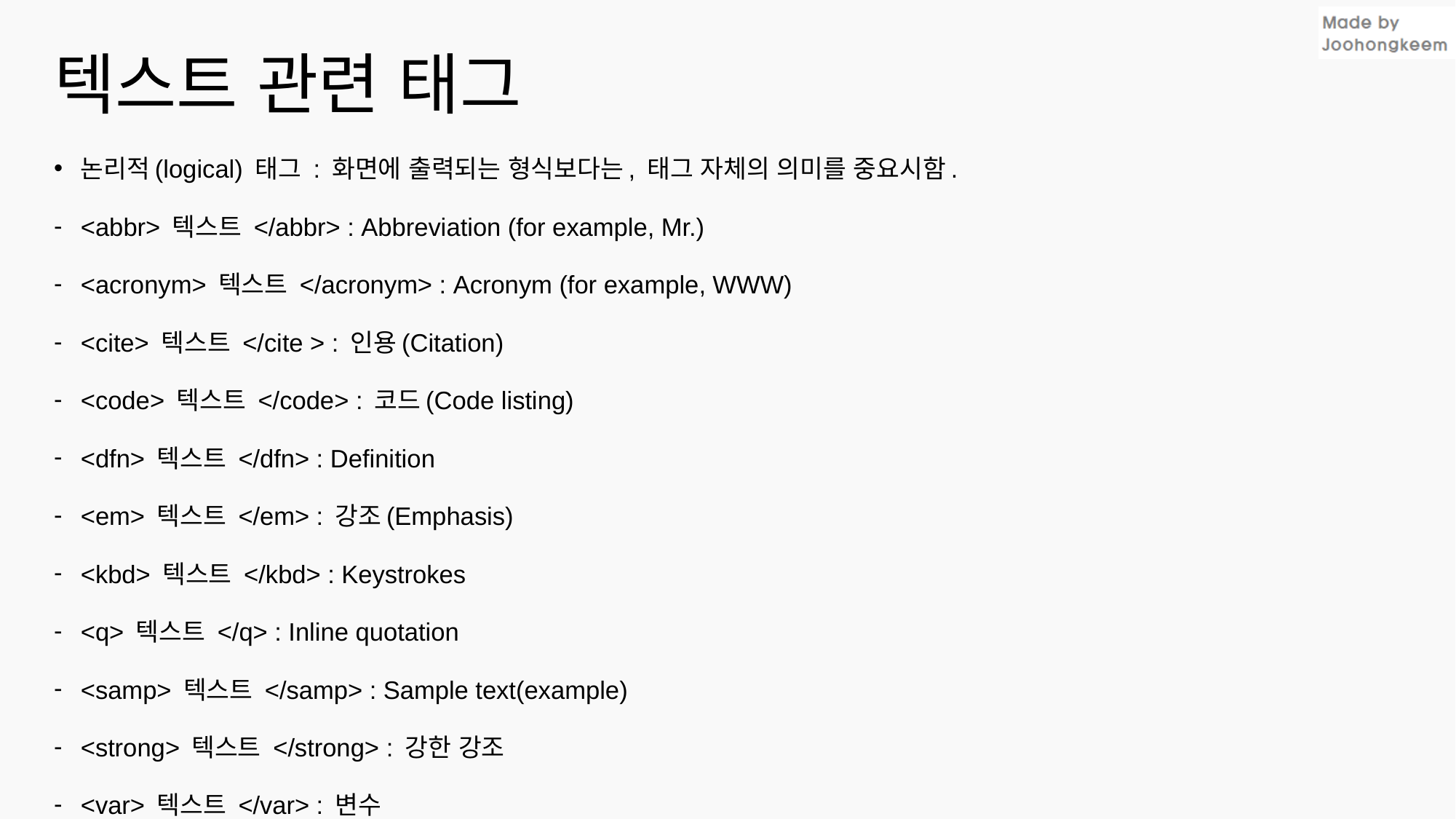

# 텍스트 관련 태그
논리적(logical) 태그 : 화면에 출력되는 형식보다는, 태그 자체의 의미를 중요시함.
<abbr> 텍스트 </abbr> : Abbreviation (for example, Mr.)
<acronym> 텍스트 </acronym> : Acronym (for example, WWW)
<cite> 텍스트 </cite > : 인용(Citation)
<code> 텍스트 </code> : 코드(Code listing)
<dfn> 텍스트 </dfn> : Definition
<em> 텍스트 </em> : 강조(Emphasis)
<kbd> 텍스트 </kbd> : Keystrokes
<q> 텍스트 </q> : Inline quotation
<samp> 텍스트 </samp> : Sample text(example)
<strong> 텍스트 </strong> : 강한 강조
<var> 텍스트 </var> : 변수